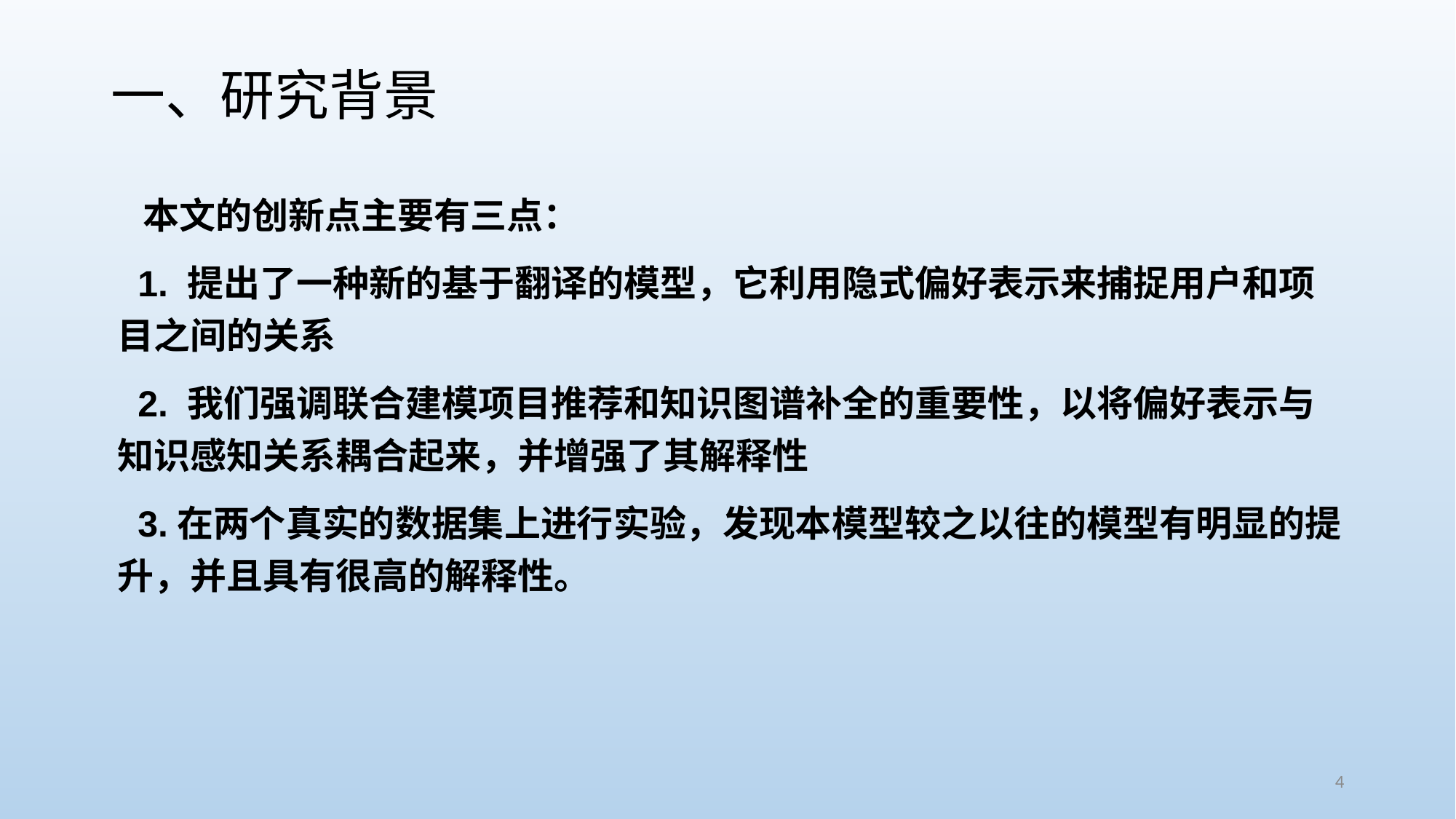

# 一、研究背景
  本文的创新点主要有三点：
  1. 提出了一种新的基于翻译的模型，它利用隐式偏好表示来捕捉用户和项目之间的关系
  2. 我们强调联合建模项目推荐和知识图谱补全的重要性，以将偏好表示与知识感知关系耦合起来，并增强了其解释性
  3.在两个真实的数据集上进行实验，发现本模型较之以往的模型有明显的提升，并且具有很高的解释性。
4